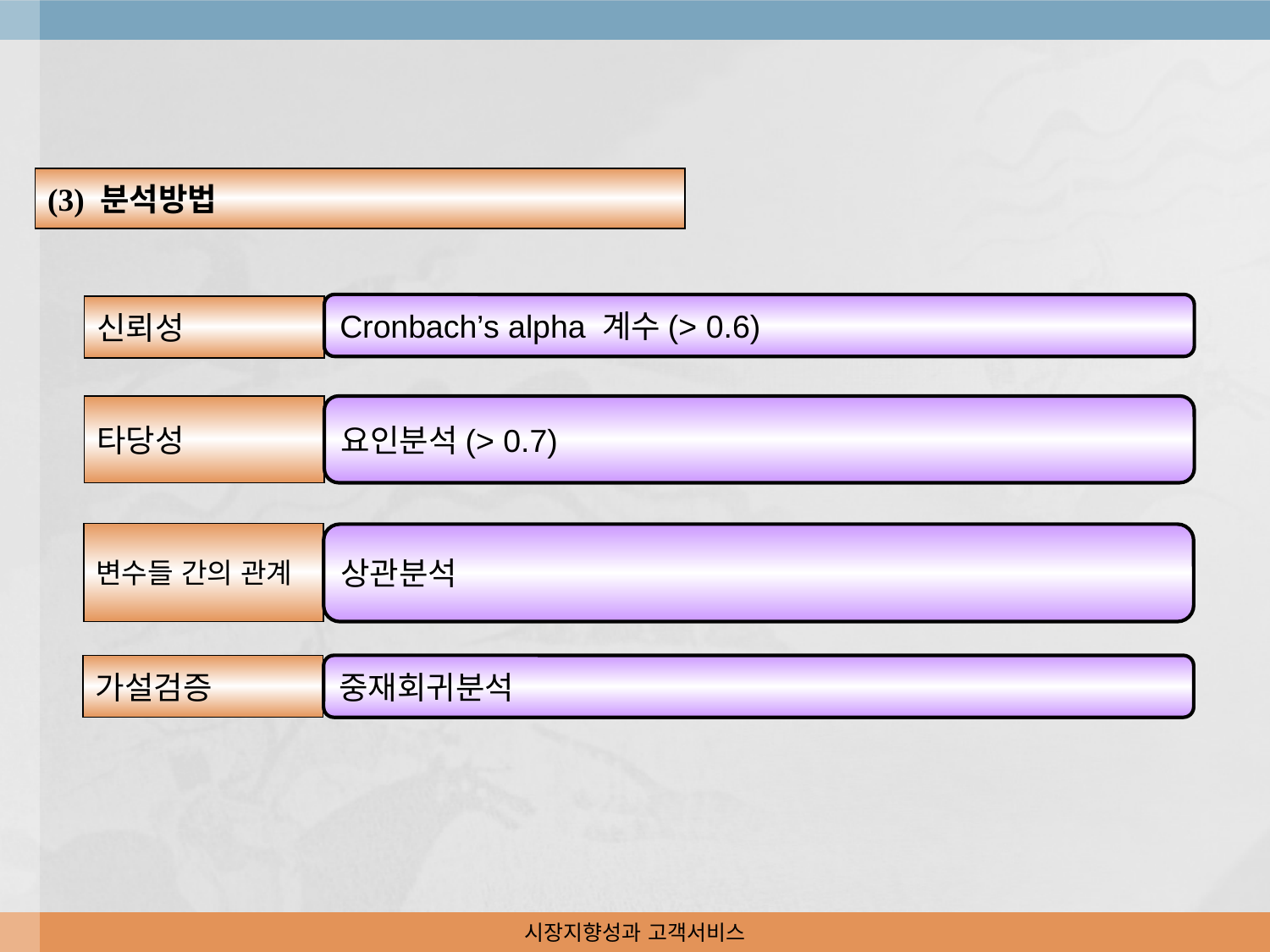

(3) 분석방법
Cronbach’s alpha 계수(> 0.6)
신뢰성
요인분석(> 0.7)
타당성
변수들 간의 관계
상관분석
가설검증
중재회귀분석
시장지향성과 고객서비스